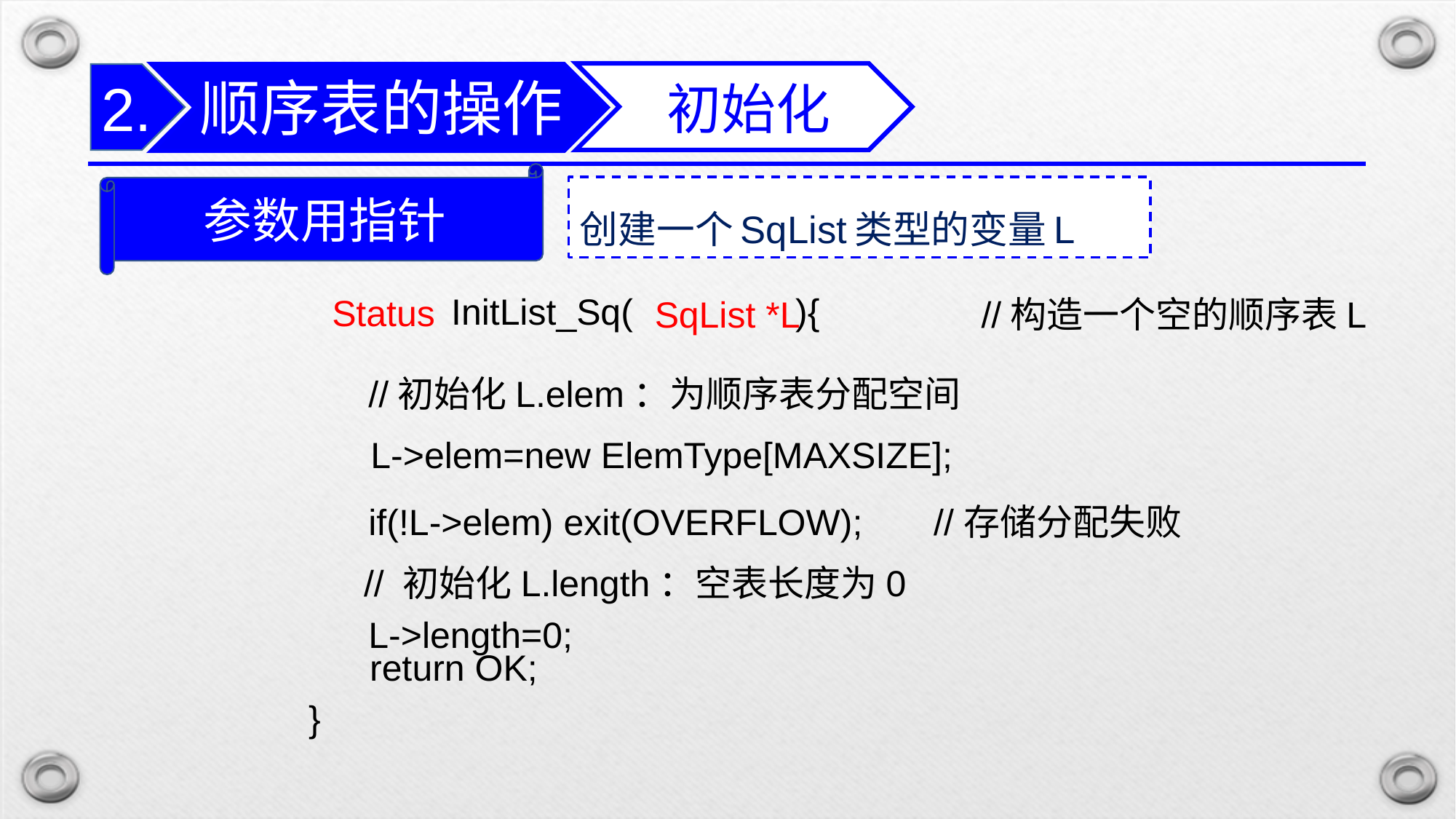

顺序表的操作

初始化

2.
参数用指针
创建一个SqList类型的变量L

              InitList_Sq(                ){

      return OK;
}
Status
SqList *L
//构造一个空的顺序表L
//初始化L.elem：为顺序表分配空间
L->elem=new ElemType[MAXSIZE];
if(!L->elem) exit(OVERFLOW);       //存储分配失败
// 初始化L.length：空表长度为0
L->length=0;